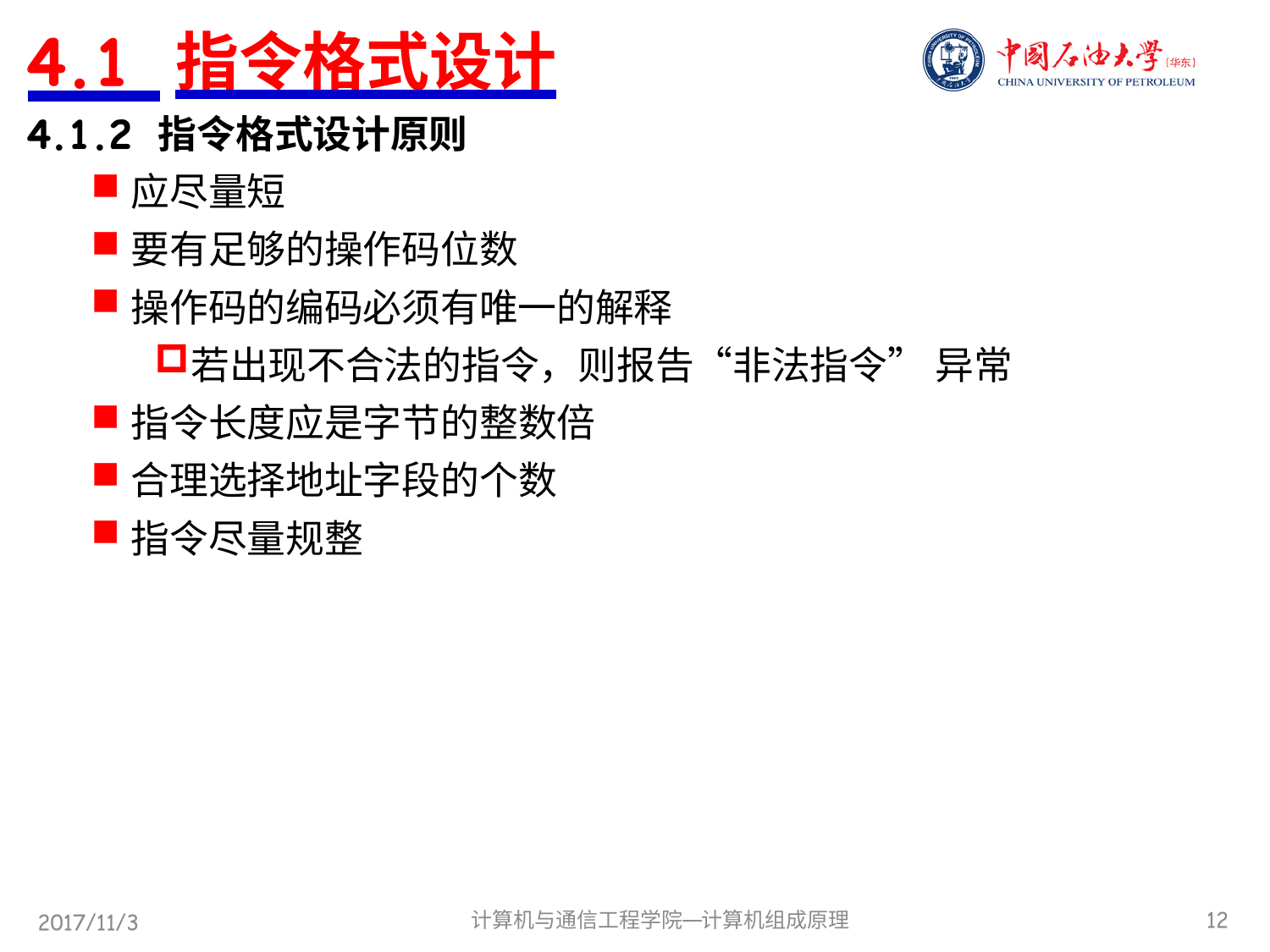

# 4.1 指令格式设计
4.1.2 指令格式设计原则
应尽量短
要有足够的操作码位数
操作码的编码必须有唯一的解释
若出现不合法的指令，则报告“非法指令” 异常
指令长度应是字节的整数倍
合理选择地址字段的个数
指令尽量规整

计算机与通信工程学院—计算机组成原理
12
2017/11/3